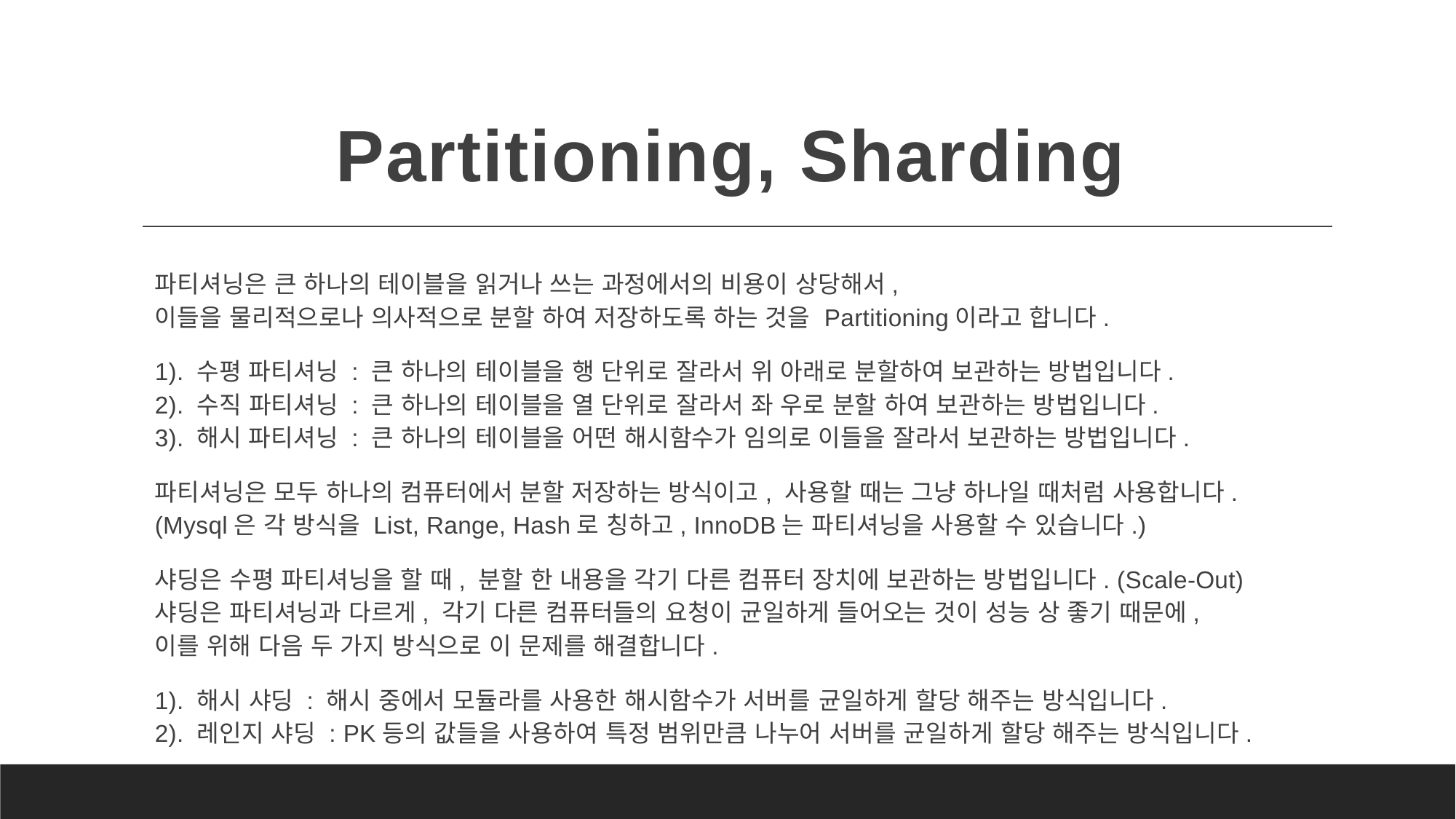

# Partitioning, Sharding
파티셔닝은 큰 하나의 테이블을 읽거나 쓰는 과정에서의 비용이 상당해서,
이들을 물리적으로나 의사적으로 분할 하여 저장하도록 하는 것을 Partitioning이라고 합니다.
1). 수평 파티셔닝 : 큰 하나의 테이블을 행 단위로 잘라서 위 아래로 분할하여 보관하는 방법입니다.
2). 수직 파티셔닝 : 큰 하나의 테이블을 열 단위로 잘라서 좌 우로 분할 하여 보관하는 방법입니다.
3). 해시 파티셔닝 : 큰 하나의 테이블을 어떤 해시함수가 임의로 이들을 잘라서 보관하는 방법입니다.
파티셔닝은 모두 하나의 컴퓨터에서 분할 저장하는 방식이고, 사용할 때는 그냥 하나일 때처럼 사용합니다.
(Mysql은 각 방식을 List, Range, Hash로 칭하고, InnoDB는 파티셔닝을 사용할 수 있습니다.)
샤딩은 수평 파티셔닝을 할 때, 분할 한 내용을 각기 다른 컴퓨터 장치에 보관하는 방법입니다. (Scale-Out)
샤딩은 파티셔닝과 다르게, 각기 다른 컴퓨터들의 요청이 균일하게 들어오는 것이 성능 상 좋기 때문에,
이를 위해 다음 두 가지 방식으로 이 문제를 해결합니다.
1). 해시 샤딩 : 해시 중에서 모듈라를 사용한 해시함수가 서버를 균일하게 할당 해주는 방식입니다.
2). 레인지 샤딩 : PK등의 값들을 사용하여 특정 범위만큼 나누어 서버를 균일하게 할당 해주는 방식입니다.